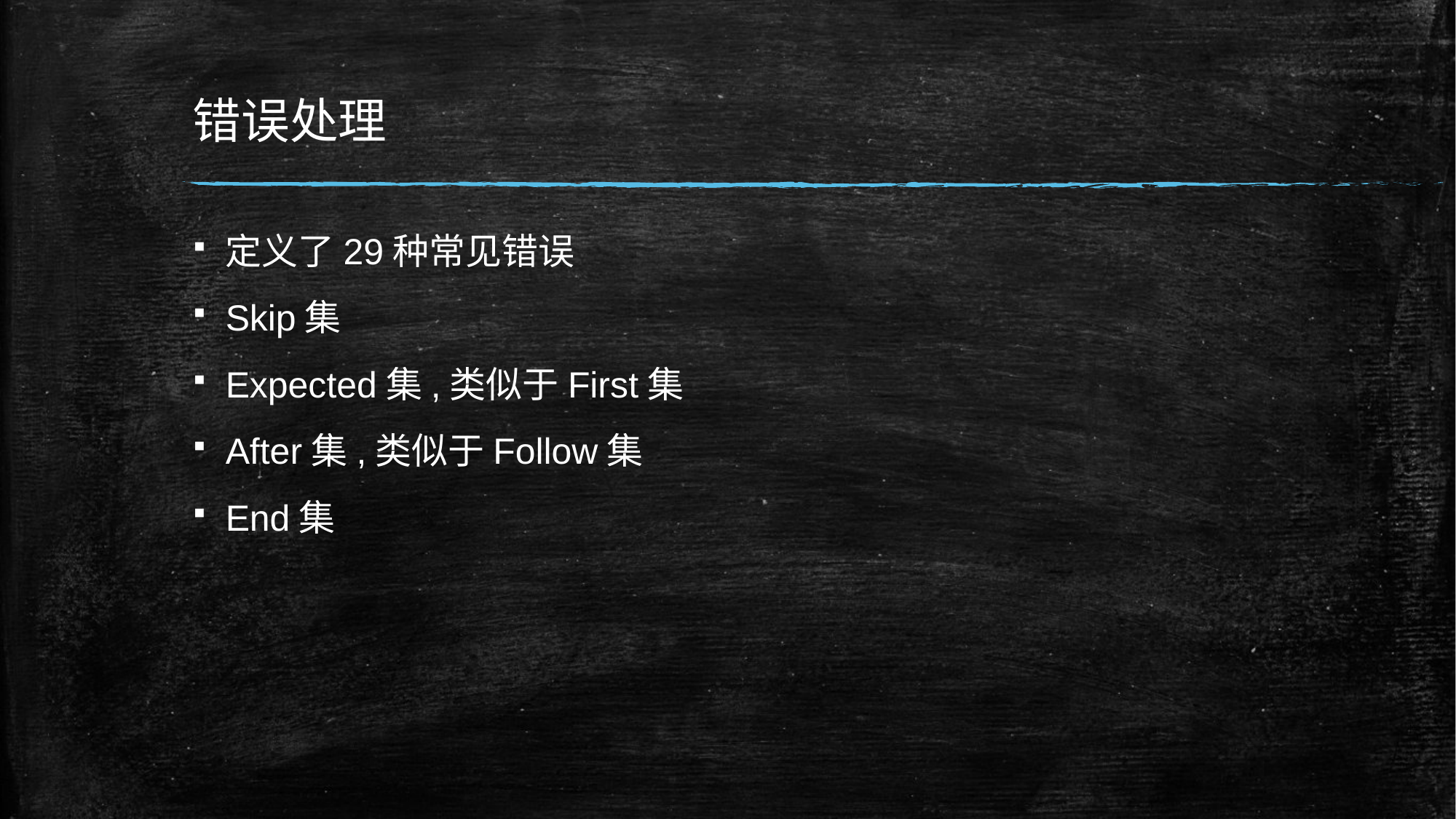

# 错误处理
定义了29种常见错误
Skip集
Expected集,类似于First集
After集,类似于Follow集
End集